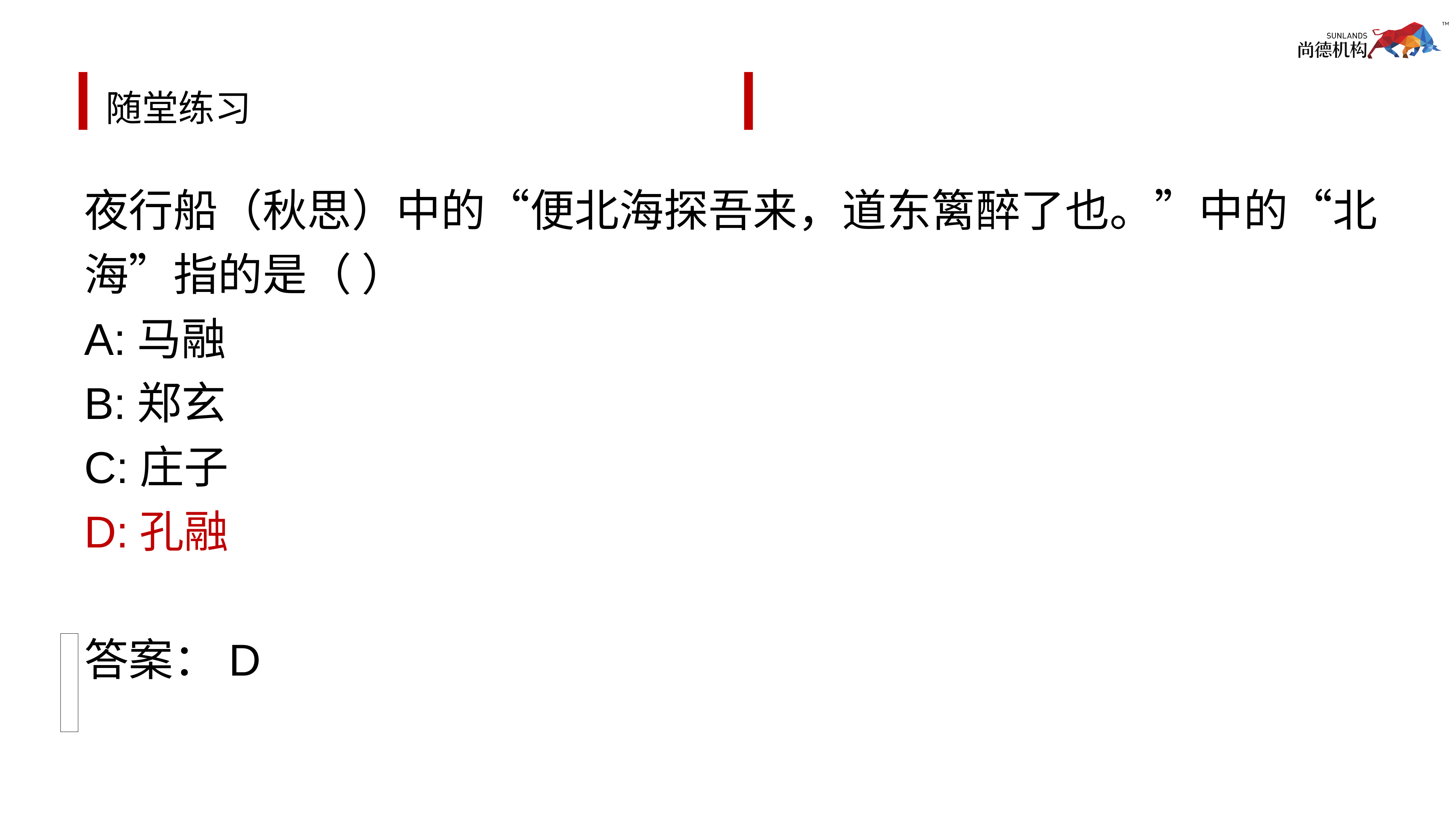

# 随堂练习
夜行船（秋思）中的“便北海探吾来，道东篱醉了也。”中的“北海”指的是（ ）
A:马融
B:郑玄
C:庄子
D:孔融

答案：D